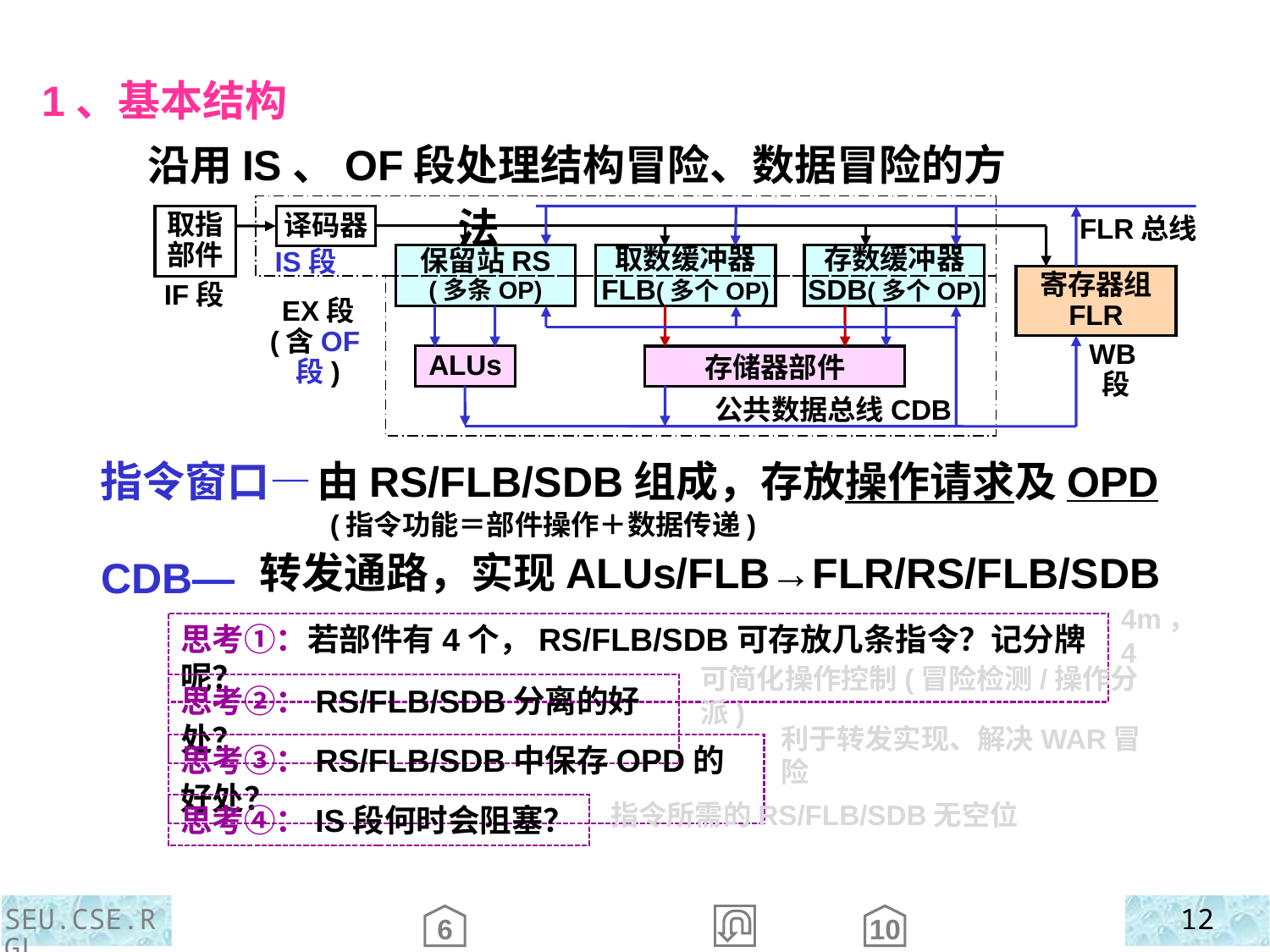

1、基本结构

     指令窗口—

     CDB—
沿用IS、OF段处理结构冒险、数据冒险的方法

取指部件

译码器

FLR总线

保留站RS
(多条OP)
取数缓冲器
FLB(多个OP)
存数缓冲器
SDB(多个OP)
IS段
寄存器组
FLR
IF段

EX段
(含OF段)

ALUs
存储器部件
WB段

公共数据总线CDB

     由RS/FLB/SDB组成，存放操作请求及OPD
         (指令功能＝部件操作＋数据传递)
转发通路，实现ALUs/FLB→FLR/RS/FLB/SDB
思考①：若部件有4个，RS/FLB/SDB可存放几条指令？记分牌呢？
4m，4
思考②：RS/FLB/SDB分离的好处？
可简化操作控制(冒险检测/操作分派)
思考③：RS/FLB/SDB中保存OPD的好处？
利于转发实现、解决WAR冒险
思考④：IS段何时会阻塞？
指令所需的RS/FLB/SDB无空位
SEU.CSE.RGL
12

10
6